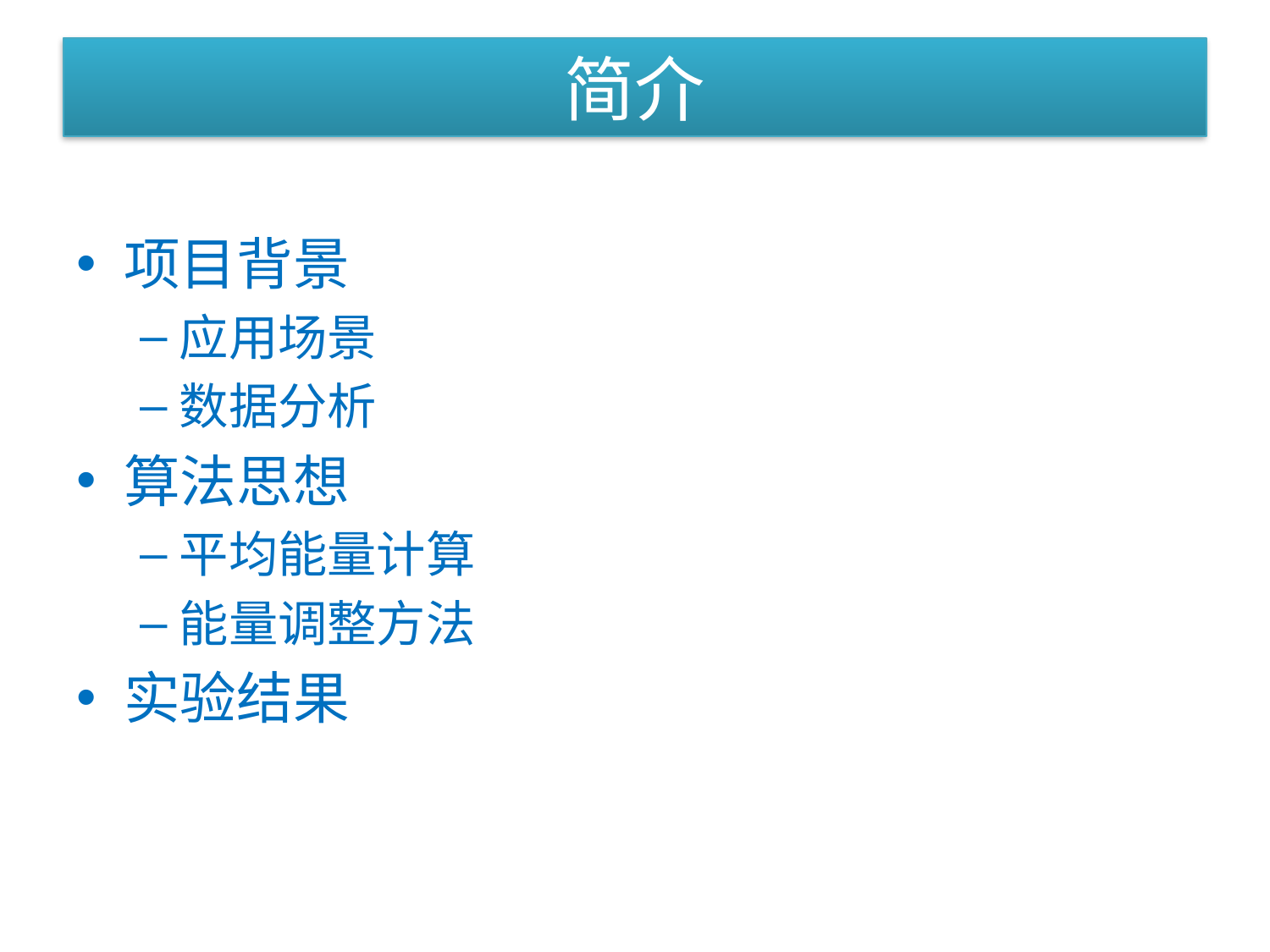

# 简介
项目背景
应用场景
数据分析
算法思想
平均能量计算
能量调整方法
实验结果